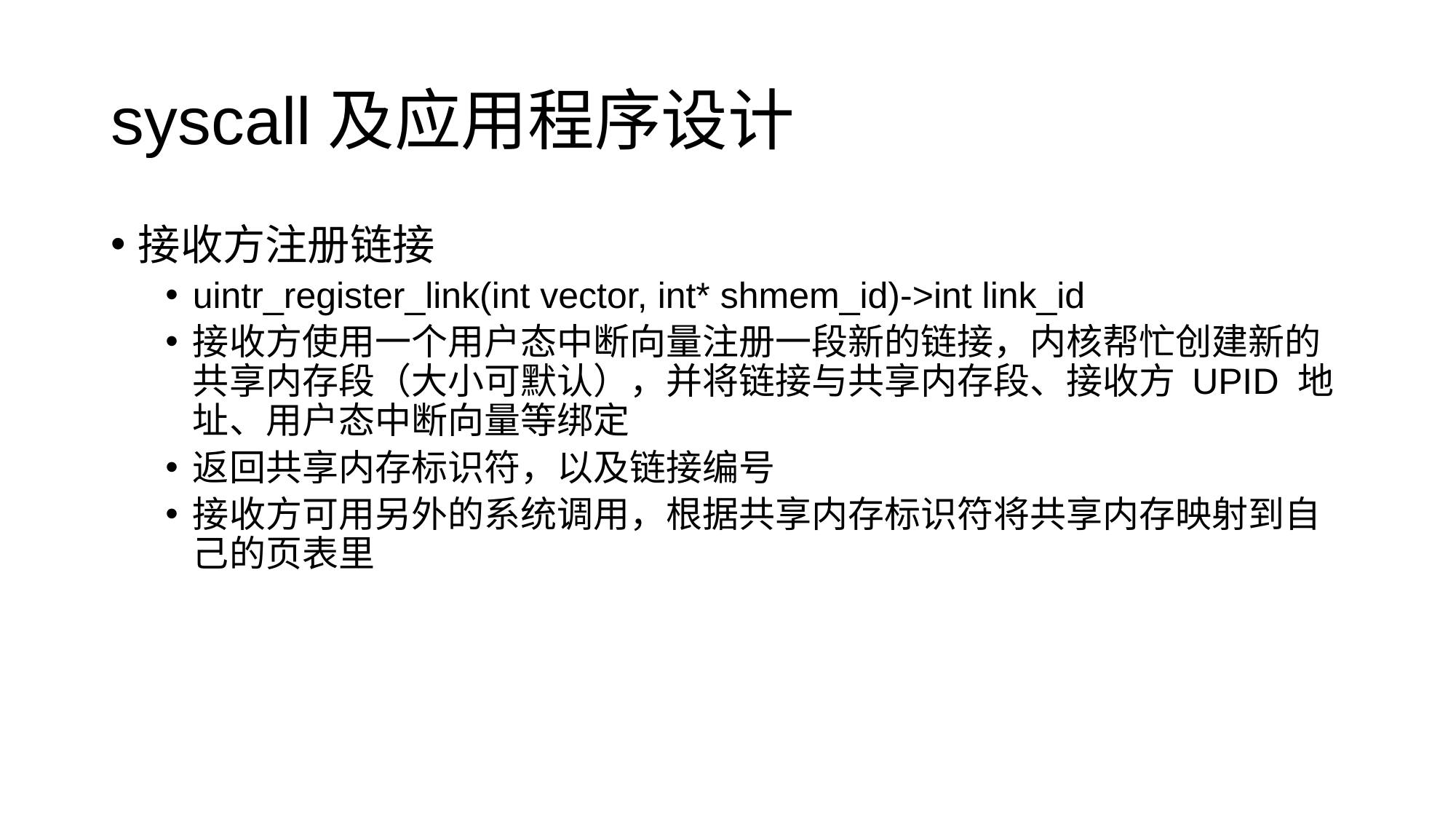

# syscall及应用程序设计
接收方注册链接
uintr_register_link(int vector, int* shmem_id)->int link_id
接收方使用一个用户态中断向量注册一段新的链接，内核帮忙创建新的共享内存段（大小可默认），并将链接与共享内存段、接收方 UPID 地址、用户态中断向量等绑定
返回共享内存标识符，以及链接编号
接收方可用另外的系统调用，根据共享内存标识符将共享内存映射到自己的页表里